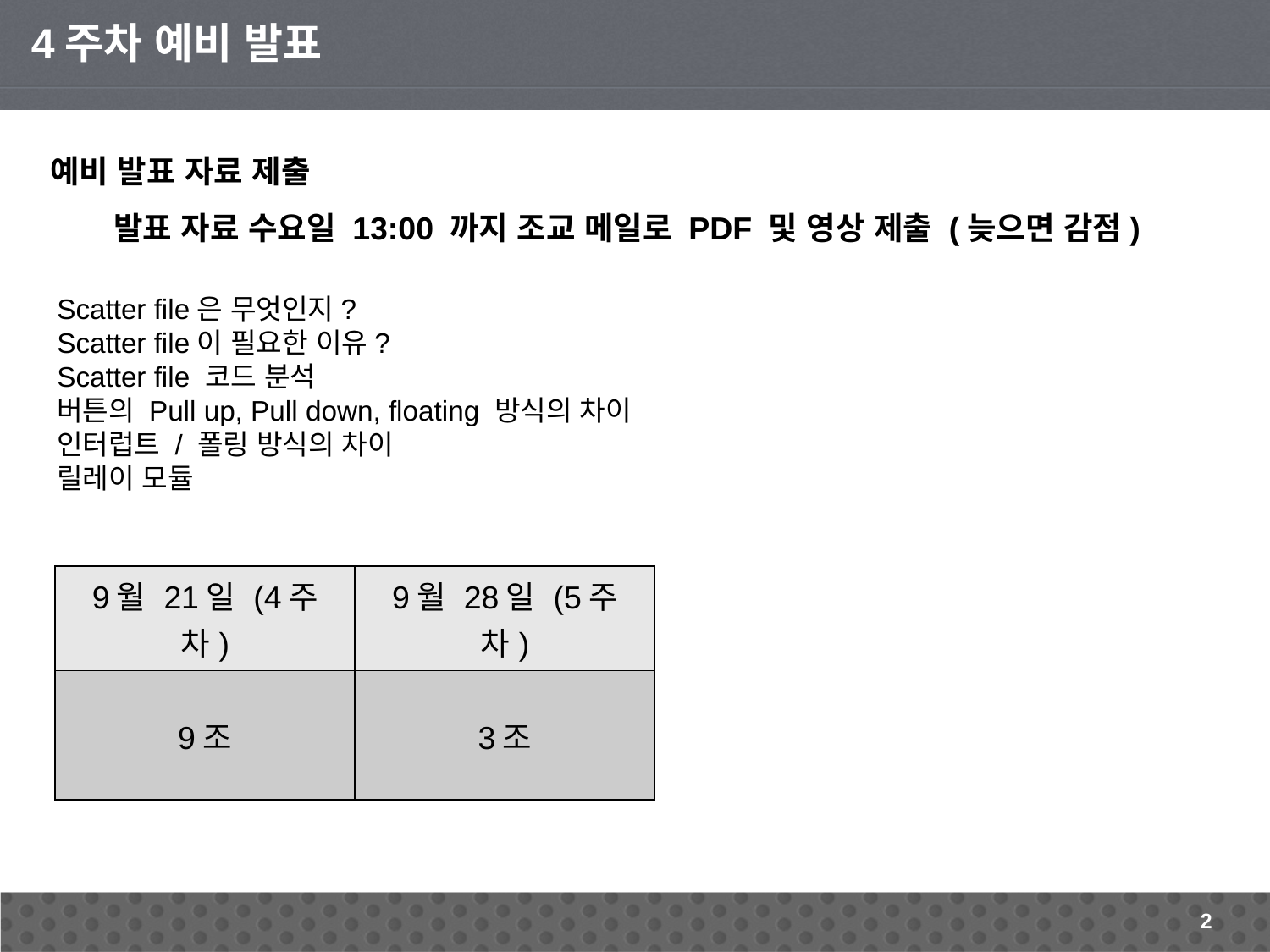

4주차 예비 발표
예비 발표 자료 제출
발표 자료 수요일 13:00 까지 조교 메일로 PDF 및 영상 제출 (늦으면 감점)
Scatter file은 무엇인지?
Scatter file이 필요한 이유?
Scatter file 코드 분석
버튼의 Pull up, Pull down, floating 방식의 차이
인터럽트 / 폴링 방식의 차이
릴레이 모듈
| 9월 21일 (4주차) | 9월 28일 (5주차) |
| --- | --- |
| 9조 | 3조 |
2